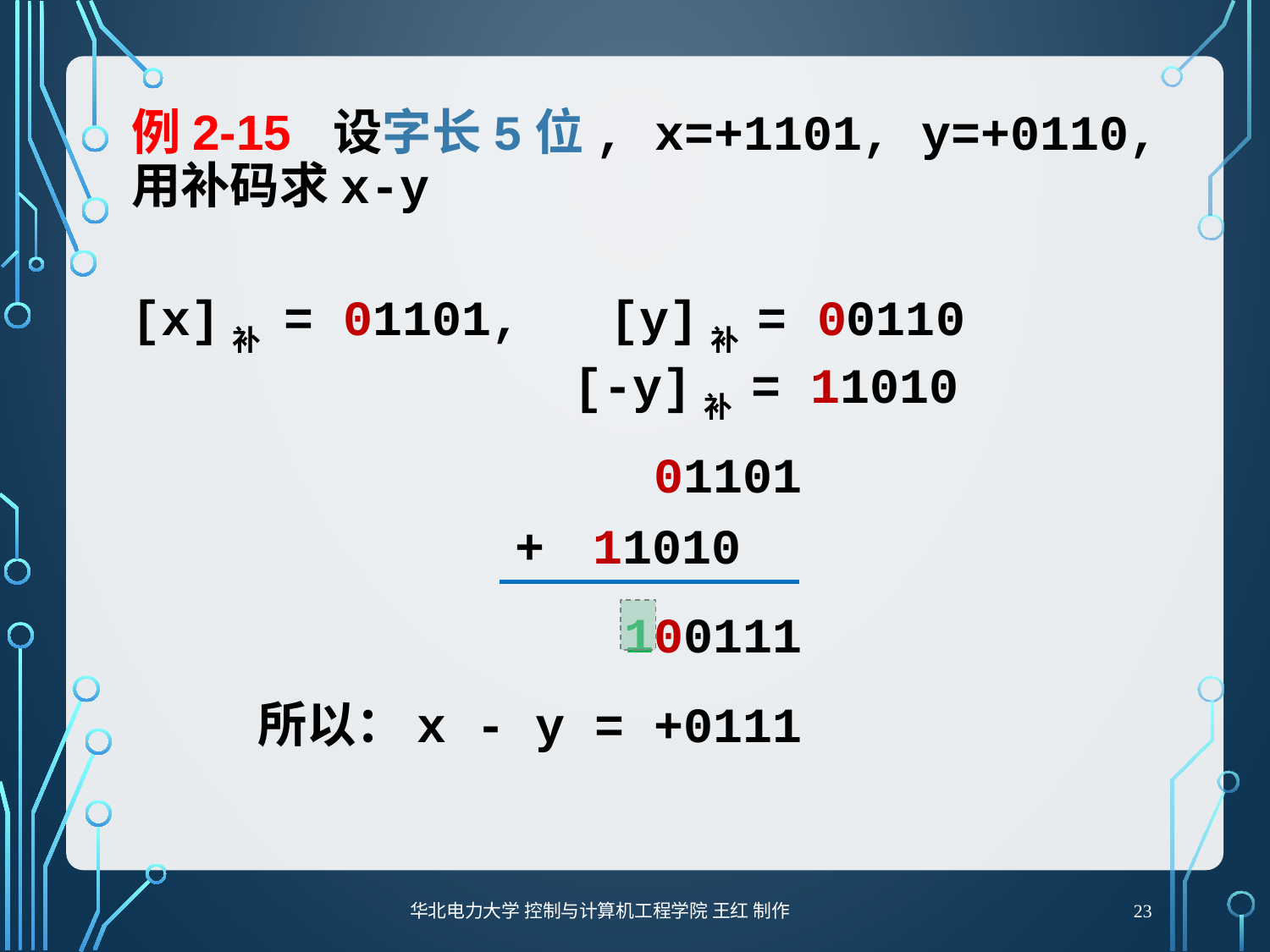

# 例2-15 设字长5位, x=+1101, y=+0110, 用补码求x-y
[x]补 = 01101,   [y]补 = 00110

[-y]补 = 11010
01101
11010
+
100111

所以：x - y = +0111
23
华北电力大学 控制与计算机工程学院 王红 制作